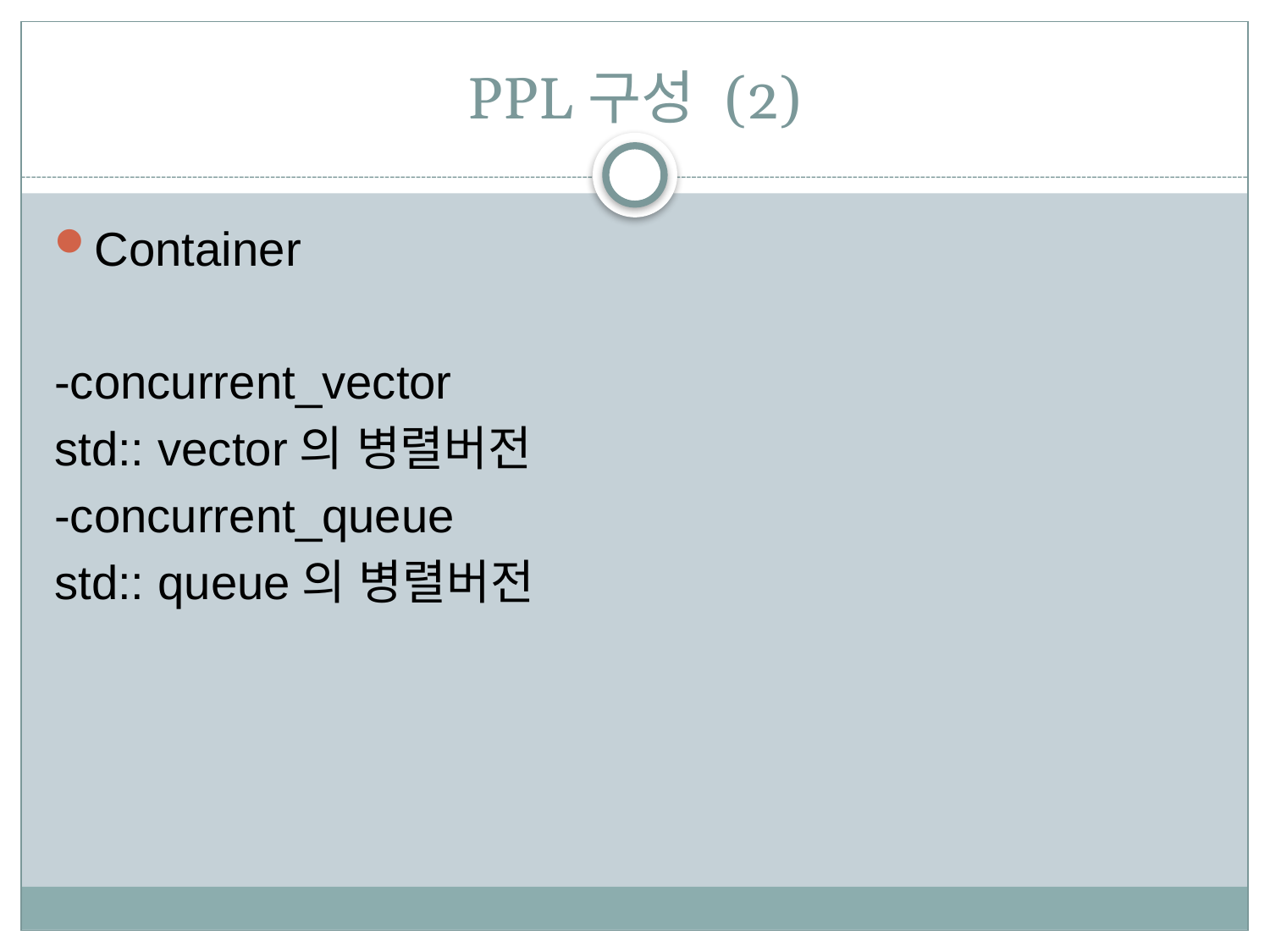

# PPL구성 (2)
Container

-concurrent_vector
std:: vector의 병렬버전
-concurrent_queue
std:: queue의 병렬버전